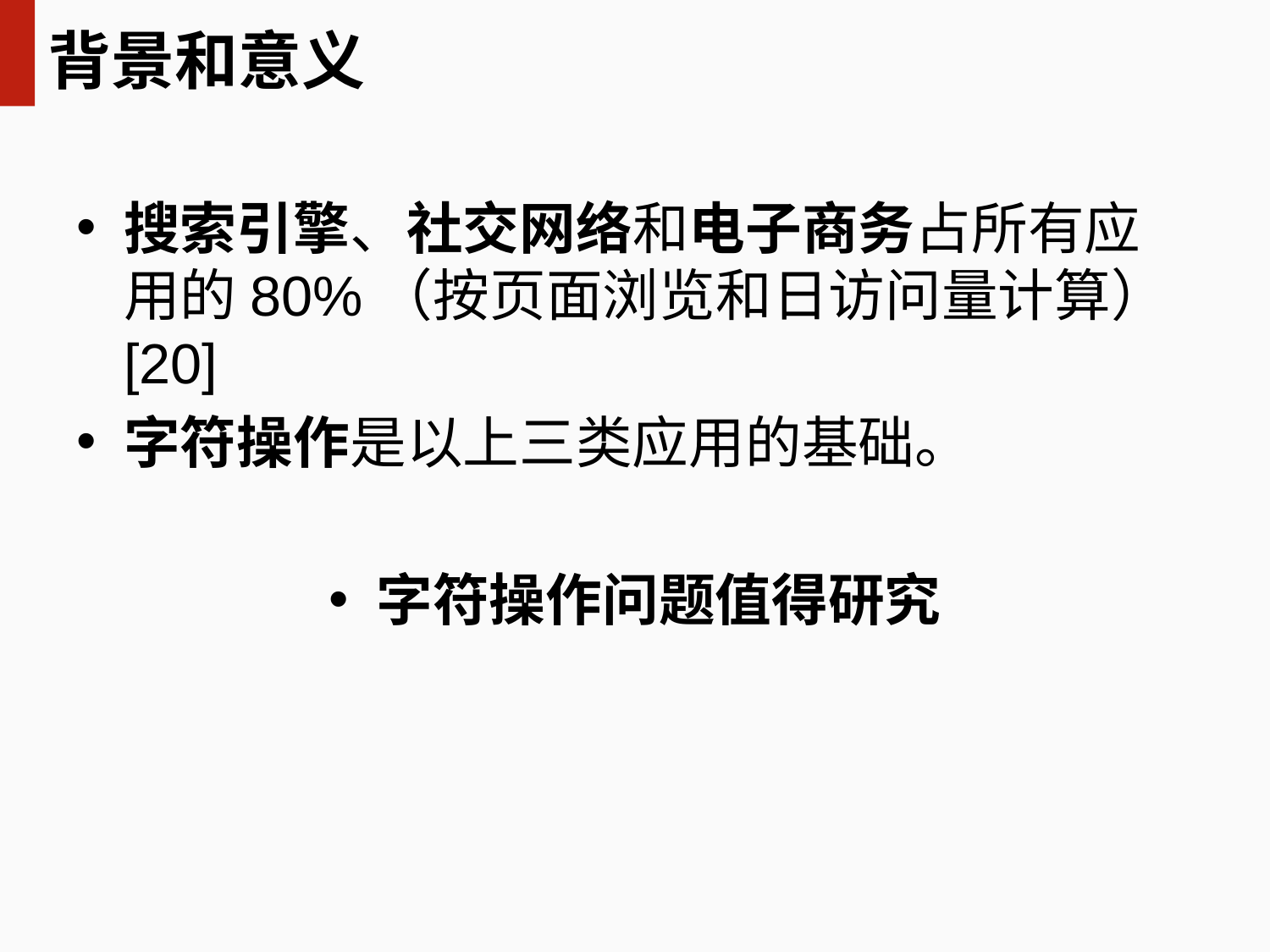

# 背景和意义
搜索引擎、社交网络和电子商务占所有应用的80%（按页面浏览和日访问量计算）[20]
字符操作是以上三类应用的基础。

字符操作问题值得研究